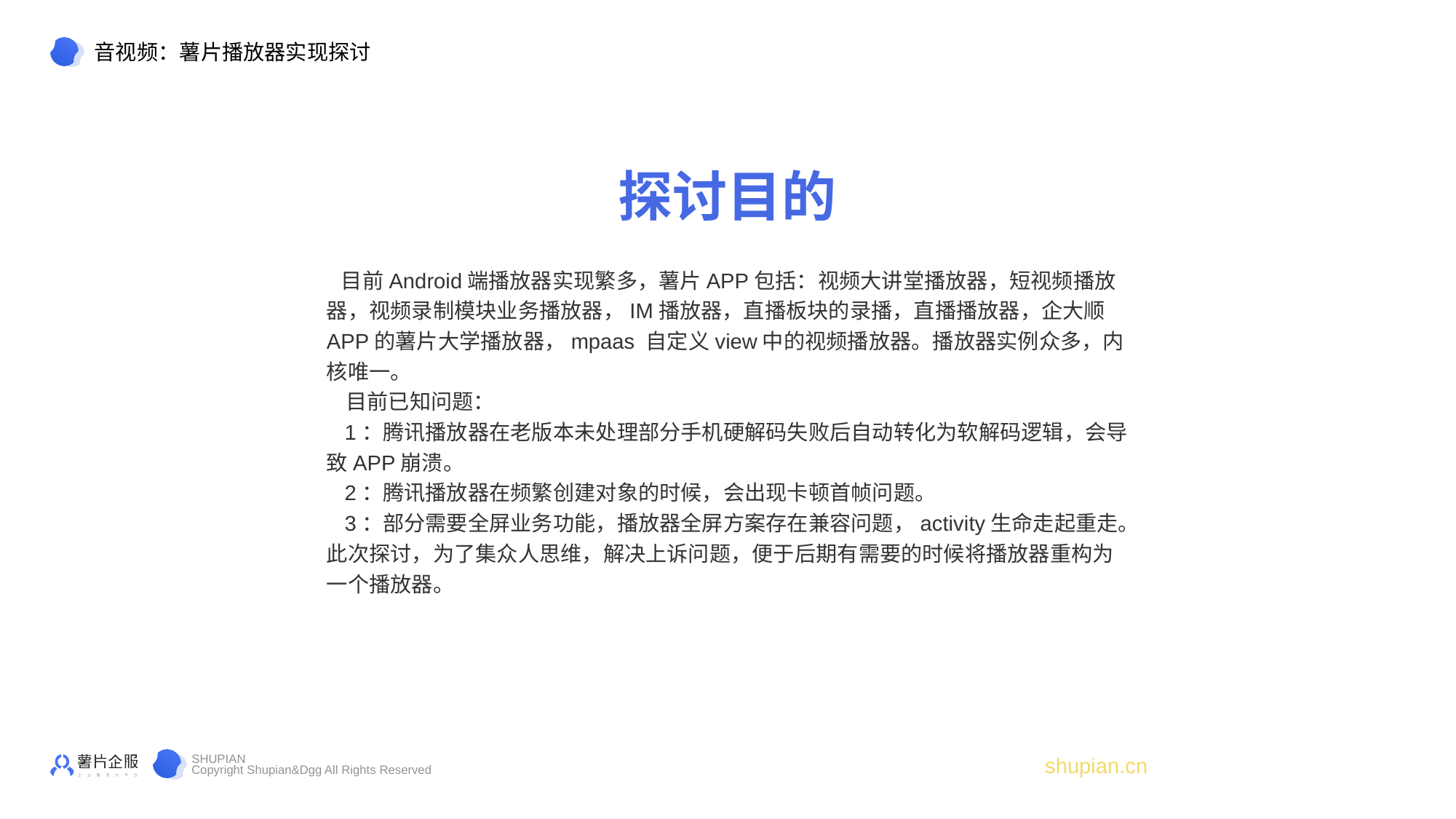

探讨目的
  目前Android端播放器实现繁多，薯片APP包括：视频大讲堂播放器，短视频播放器，视频录制模块业务播放器，IM播放器，直播板块的录播，直播播放器，企大顺APP的薯片大学播放器，mpaas 自定义view中的视频播放器。播放器实例众多，内核唯一。
   目前已知问题：
   1：腾讯播放器在老版本未处理部分手机硬解码失败后自动转化为软解码逻辑，会导致APP崩溃。
   2：腾讯播放器在频繁创建对象的时候，会出现卡顿首帧问题。
   3：部分需要全屏业务功能，播放器全屏方案存在兼容问题，activity生命走起重走。此次探讨，为了集众人思维，解决上诉问题，便于后期有需要的时候将播放器重构为一个播放器。